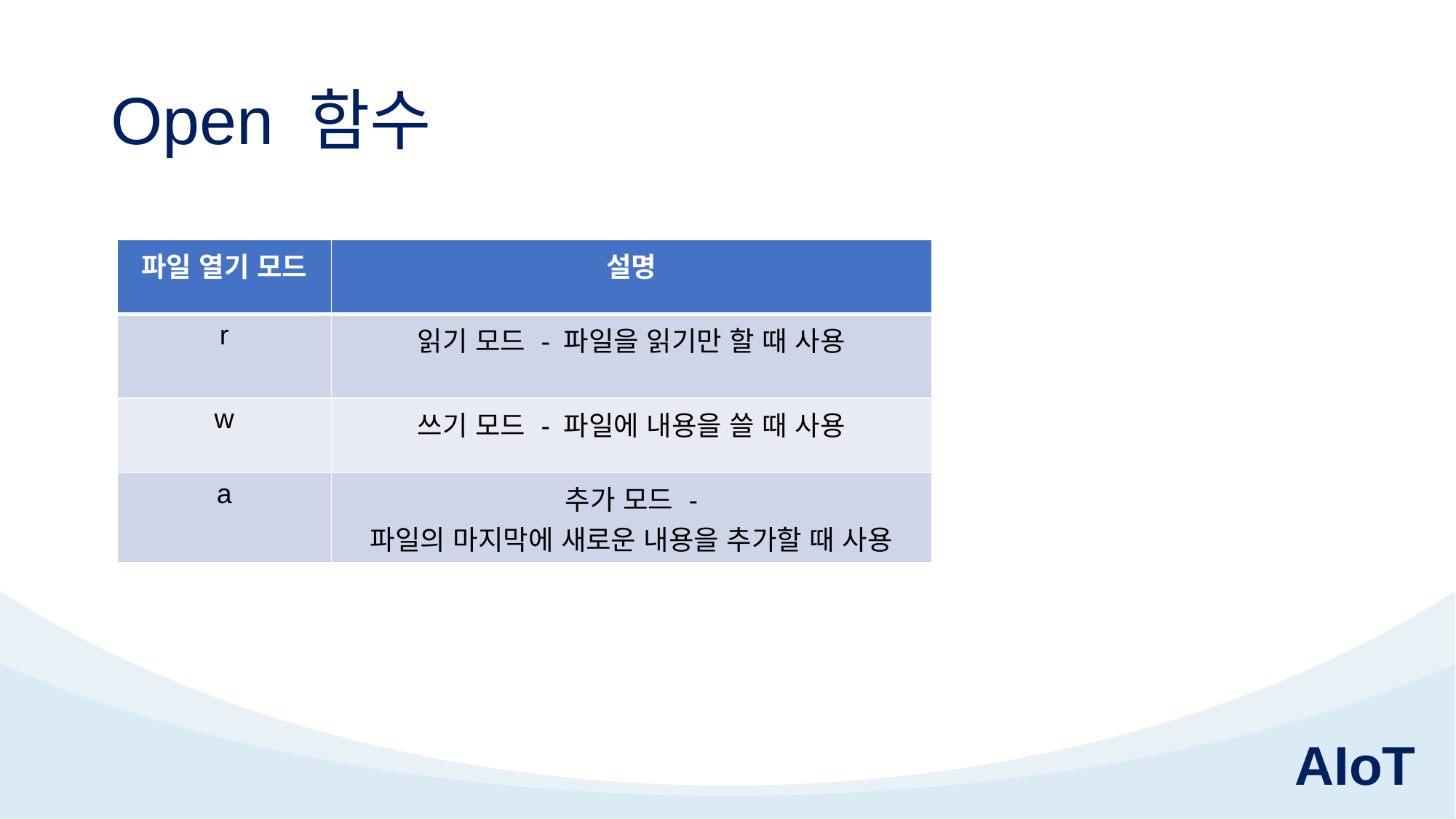

# Open 함수
| 파일 열기 모드 | 설명 |
| --- | --- |
| r | 읽기 모드 - 파일을 읽기만 할 때 사용 |
| w | 쓰기 모드 - 파일에 내용을 쓸 때 사용 |
| a | 추가 모드 - 파일의 마지막에 새로운 내용을 추가할 때 사용 |